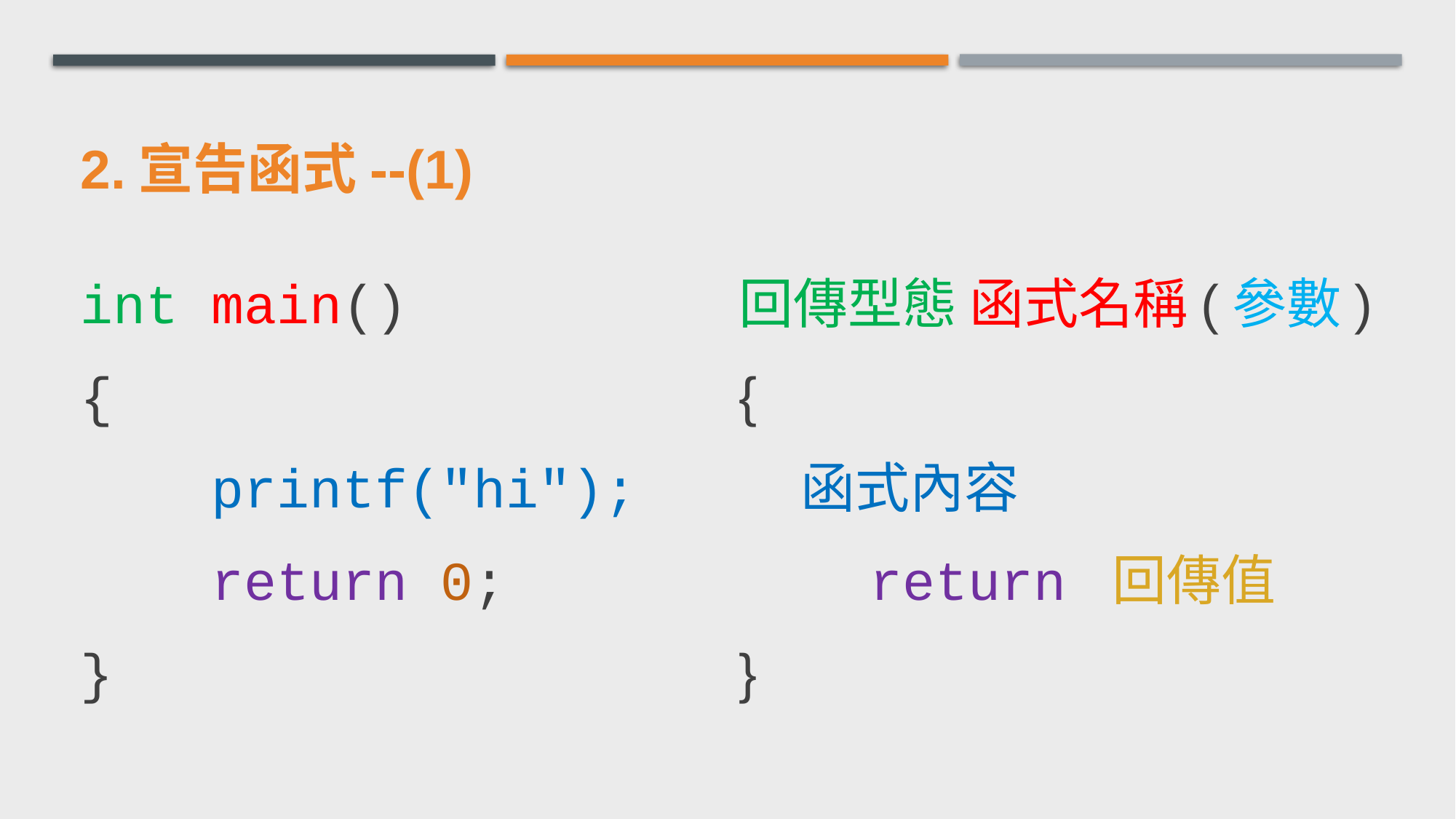

# 2.宣告函式--(1)
int main()
{
    printf("hi");
    return 0;
}
回傳型態 函式名稱(參數)
{
    函式內容
    return 回傳值
}